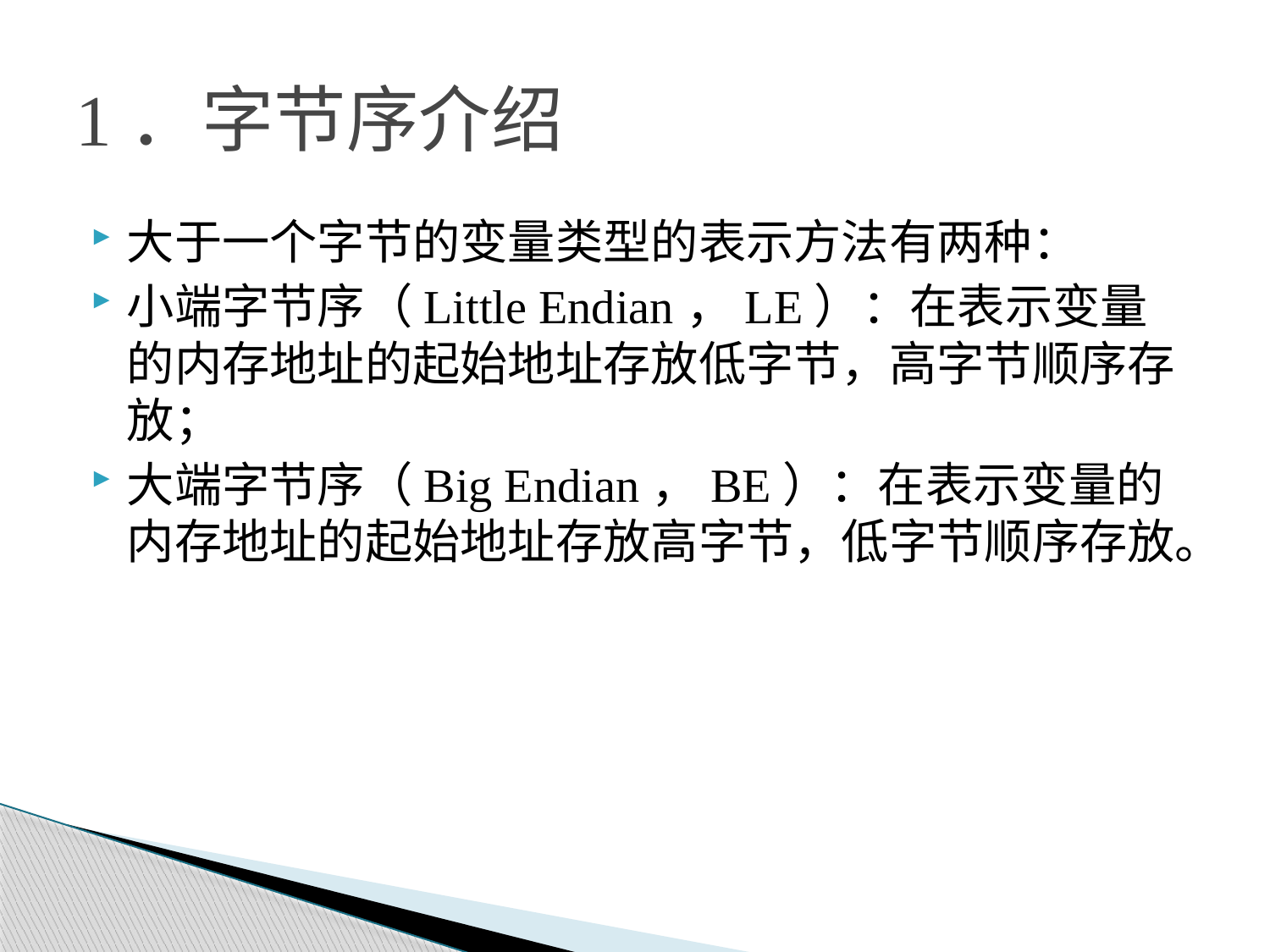

# 1．字节序介绍
大于一个字节的变量类型的表示方法有两种：
小端字节序（Little Endian，LE）：在表示变量的内存地址的起始地址存放低字节，高字节顺序存放；
大端字节序（Big Endian，BE）：在表示变量的内存地址的起始地址存放高字节，低字节顺序存放。